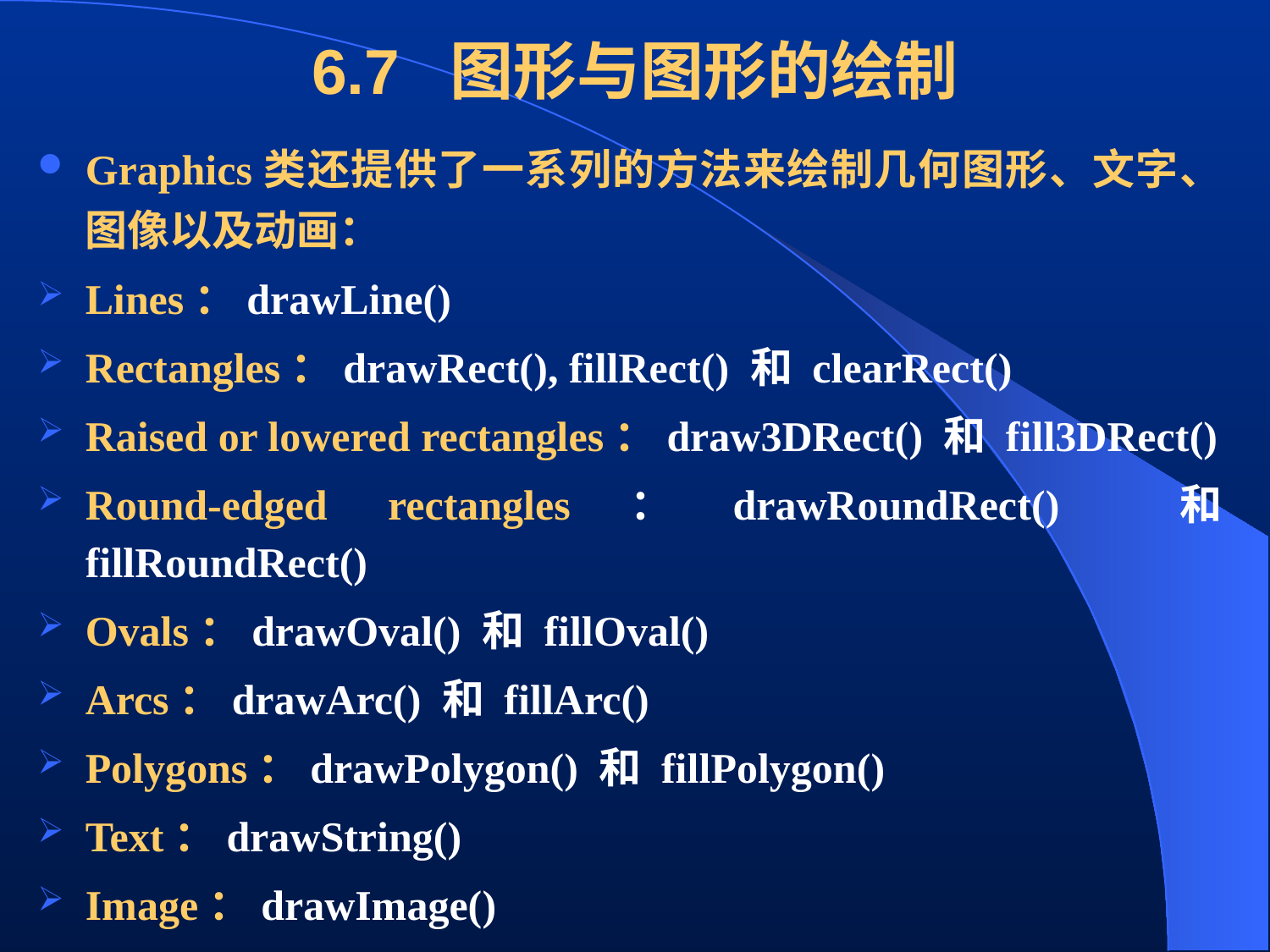

# 6.7  图形与图形的绘制
Graphics类还提供了一系列的方法来绘制几何图形、文字、图像以及动画：
Lines：drawLine()
Rectangles：drawRect(), fillRect() 和 clearRect()
Raised or lowered rectangles：draw3DRect() 和 fill3DRect()
Round-edged rectangles：drawRoundRect() 和 fillRoundRect()
Ovals：drawOval() 和 fillOval()
Arcs：drawArc() 和 fillArc()
Polygons：drawPolygon() 和 fillPolygon()
Text：drawString()
Image：drawImage()